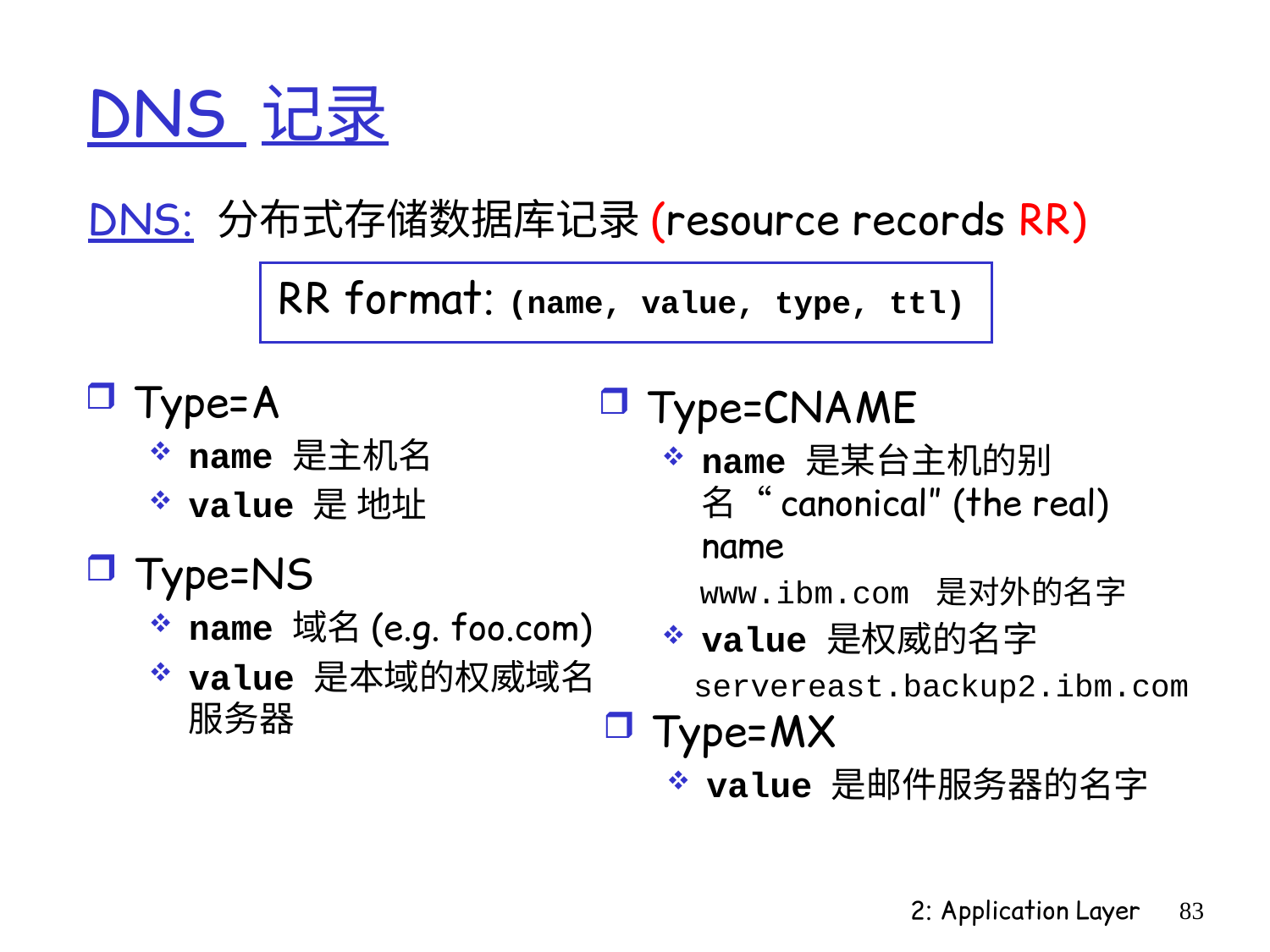

# DNS 记录
DNS: 分布式存储数据库记录(resource records RR)

RR format: (name, value, type, ttl)
Type=A
name 是主机名
value 是 地址

Type=CNAME
name 是某台主机的别名“canonical” (the real) name
  www.ibm.com 是对外的名字
value 是权威的名字
     servereast.backup2.ibm.com
Type=NS
name 域名(e.g. foo.com)
value 是本域的权威域名服务器

Type=MX
value 是邮件服务器的名字

2: Application Layer
83